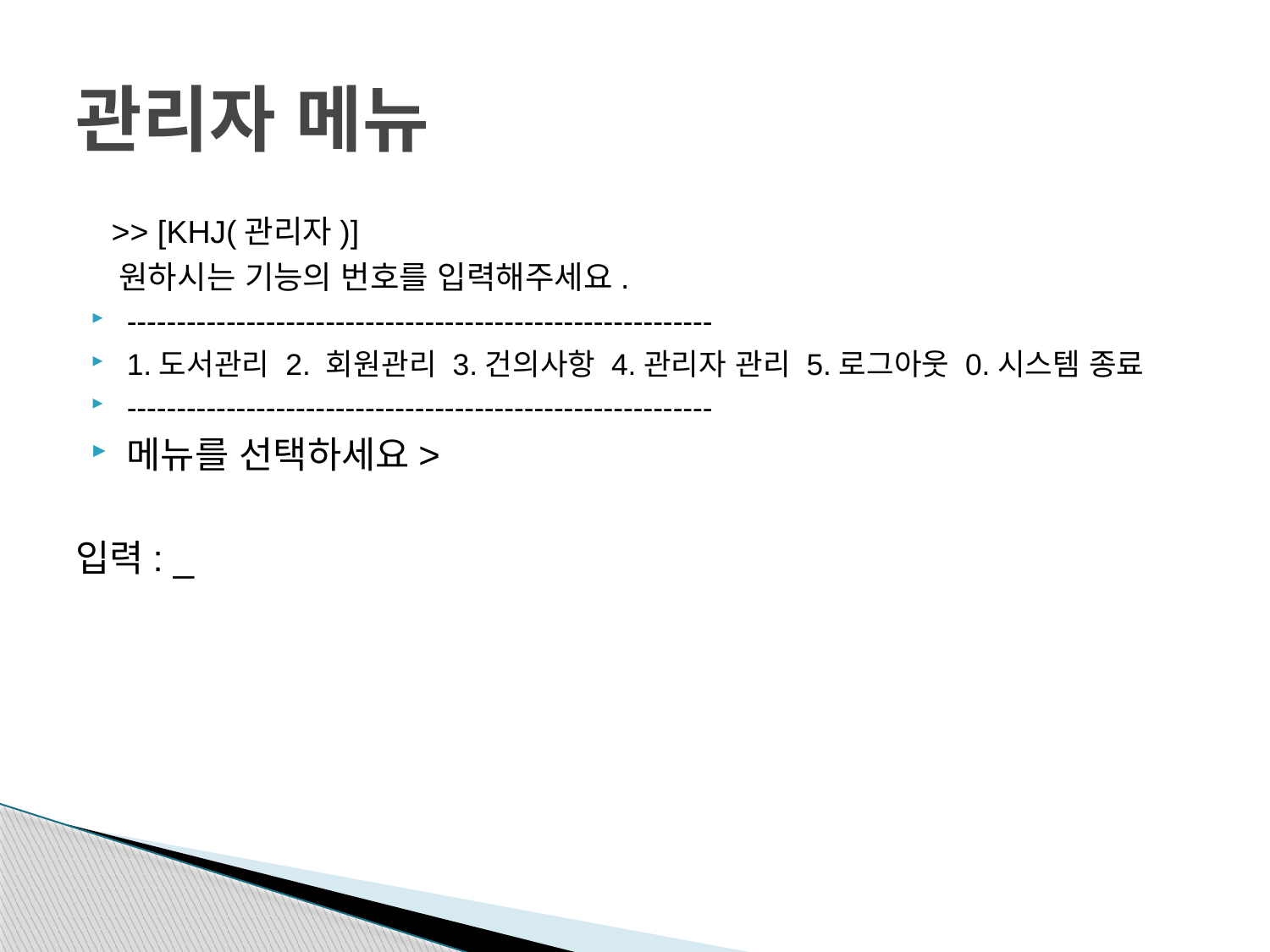

# 관리자 메뉴
    >> [KHJ(관리자)]
    원하시는 기능의 번호를 입력해주세요.
-----------------------------------------------------------
1.도서관리 2. 회원관리 3.건의사항 4.관리자 관리 5.로그아웃 0.시스템 종료
-----------------------------------------------------------
메뉴를 선택하세요>

입력: _